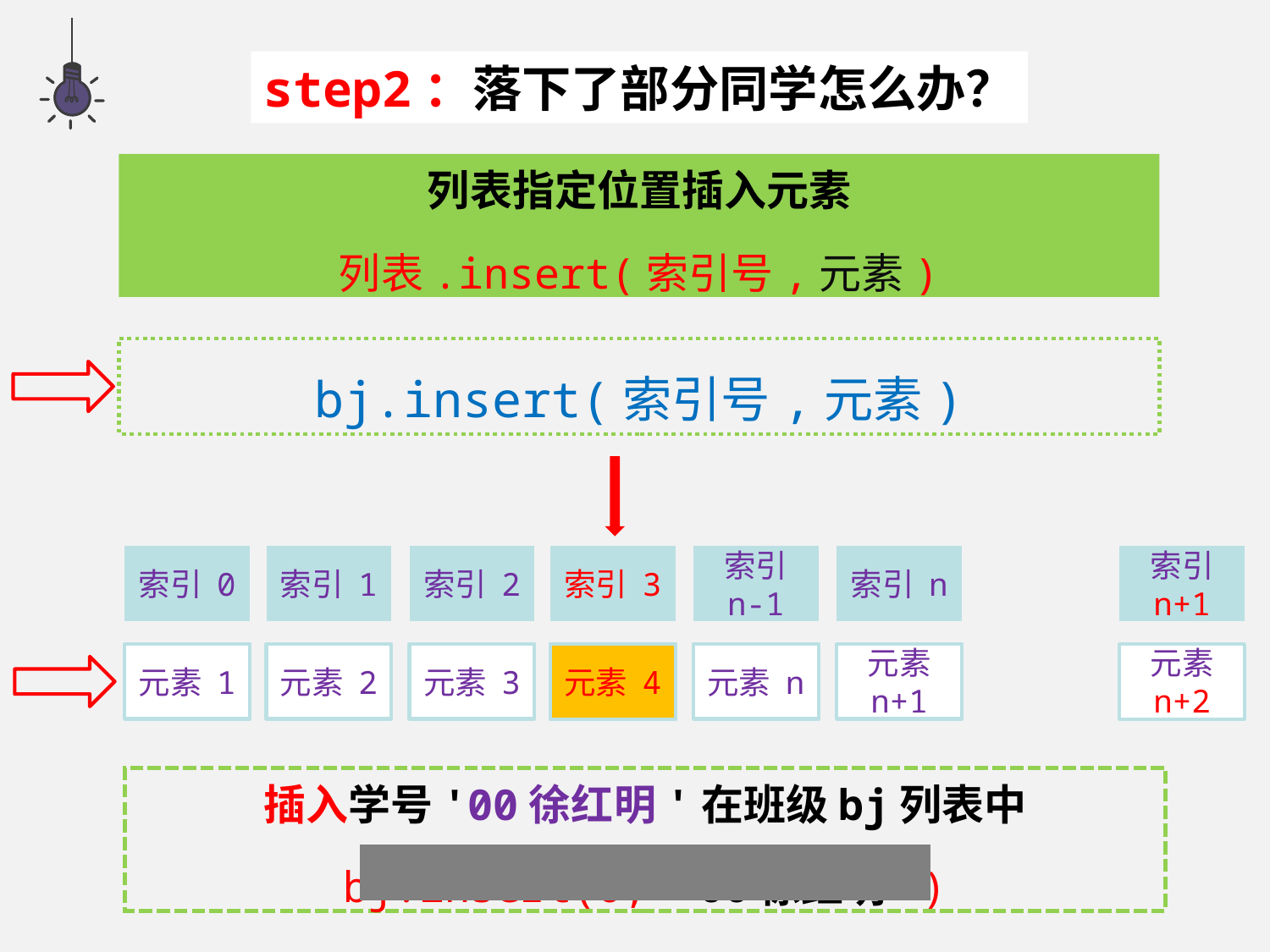

step2：落下了部分同学怎么办？
列表指定位置插入元素
列表.insert(索引号,元素)
bj.insert(索引号,元素)

索引 0
索引 1
索引 2
···
索引 3
索引 n-1
索引 n
索引 n+1
元素 1
元素 2
元素 3
···
元素 4
元素 n
元素 n+1
元素 n+2

插入学号'00徐红明'在班级bj列表中
bj.insert(0, '00徐红明')